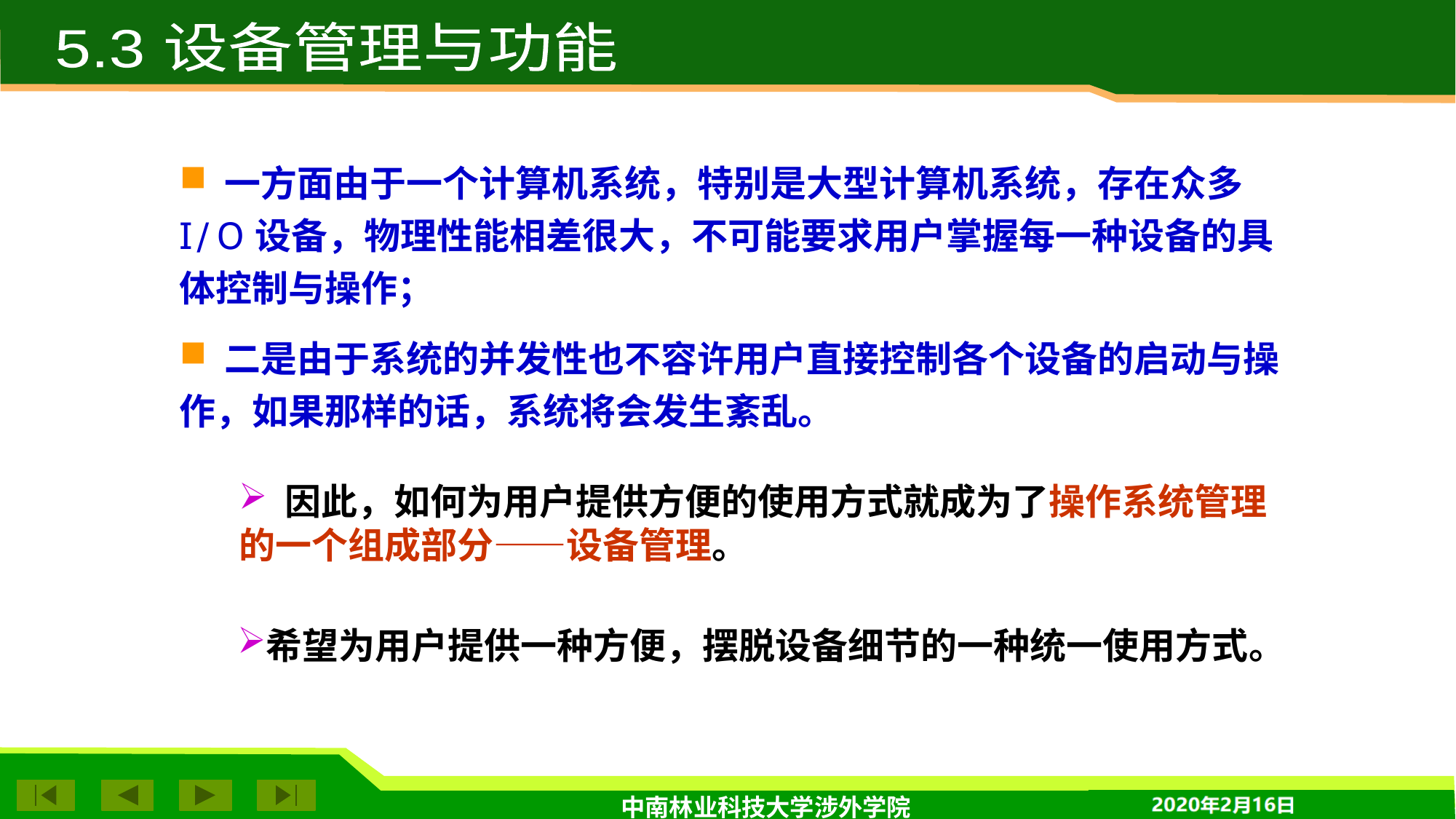

5.3 设备管理与功能
 一方面由于一个计算机系统，特别是大型计算机系统，存在众多I/O设备，物理性能相差很大，不可能要求用户掌握每一种设备的具体控制与操作；
 二是由于系统的并发性也不容许用户直接控制各个设备的启动与操作，如果那样的话，系统将会发生紊乱。

 因此，如何为用户提供方便的使用方式就成为了操作系统管理的一个组成部分——设备管理。
希望为用户提供一种方便，摆脱设备细节的一种统一使用方式。